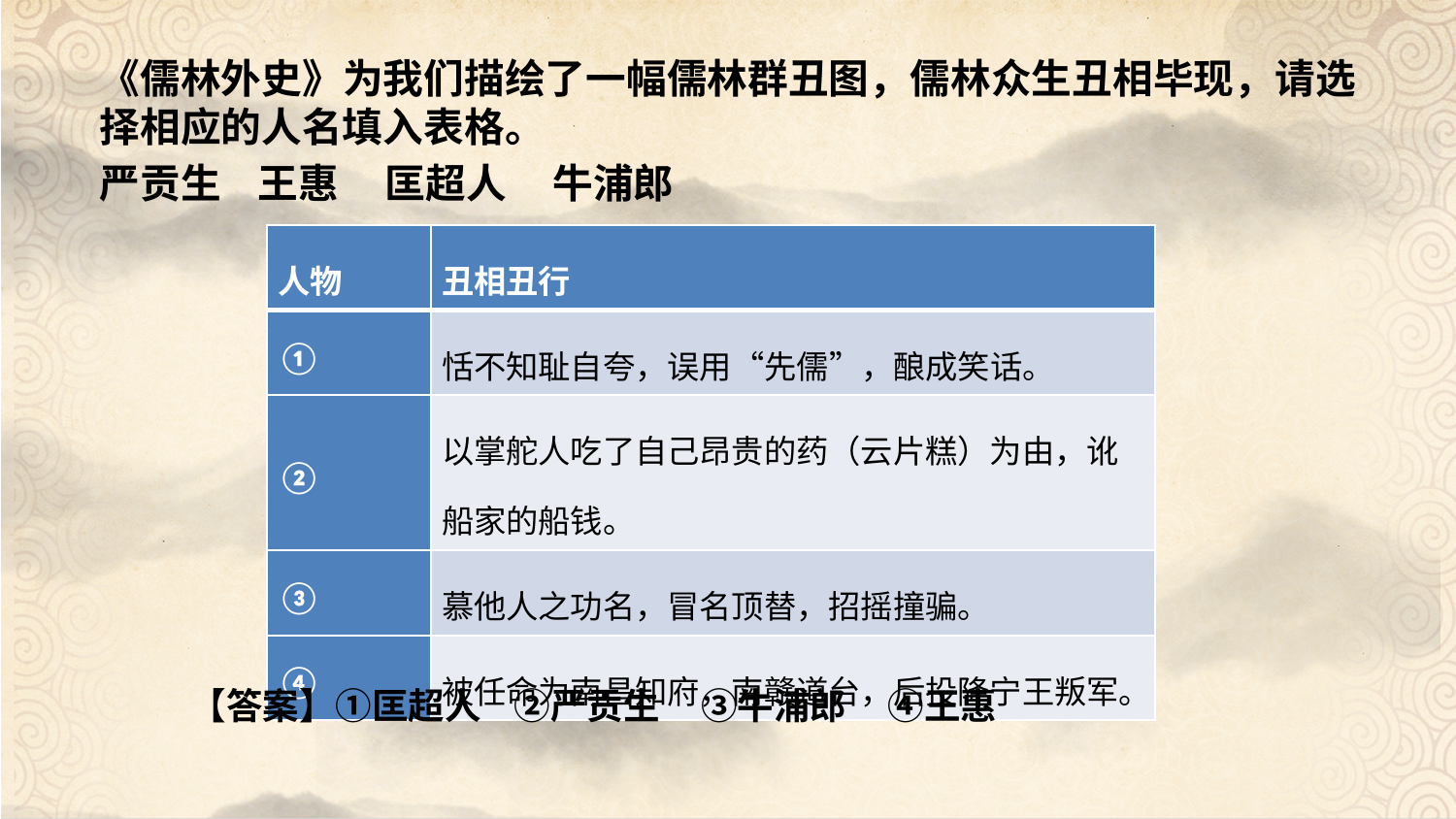

《儒林外史》为我们描绘了一幅儒林群丑图，儒林众生丑相毕现，请选择相应的人名填入表格。
严贡生    王惠     匡超人     牛浦郎

| 人物 | 丑相丑行 |
| --- | --- |
| ① | 恬不知耻自夸，误用“先儒”，酿成笑话。 |
| ② | 以掌舵人吃了自己昂贵的药（云片糕）为由，讹船家的船钱。 |
| ③ | 慕他人之功名，冒名顶替，招摇撞骗。 |
| ④ | 被任命为南昌知府，南赣道台，后投降宁王叛军。 |
【答案】①匡超人    ②严贡生     ③牛浦郎     ④王惠